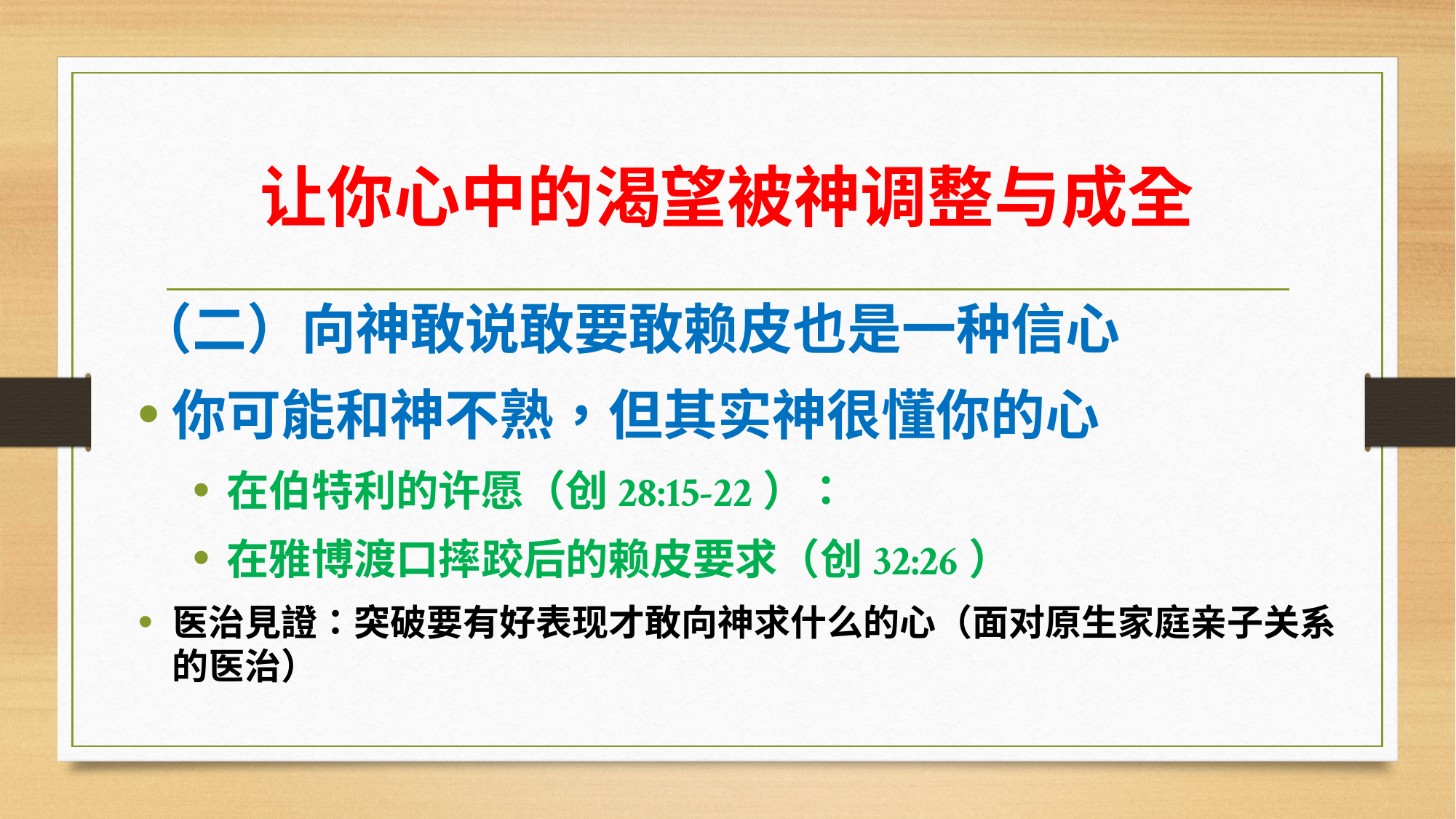

# 让你心中的渴望被神调整与成全
（二）向神敢说敢要敢赖皮也是一种信心
你可能和神不熟，但其实神很懂你的心
在伯特利的许愿（创28:15-22）：
在雅博渡口摔跤后的赖皮要求（创32:26）
医治見證：突破要有好表现才敢向神求什么的心（面对原生家庭亲子关系的医治）